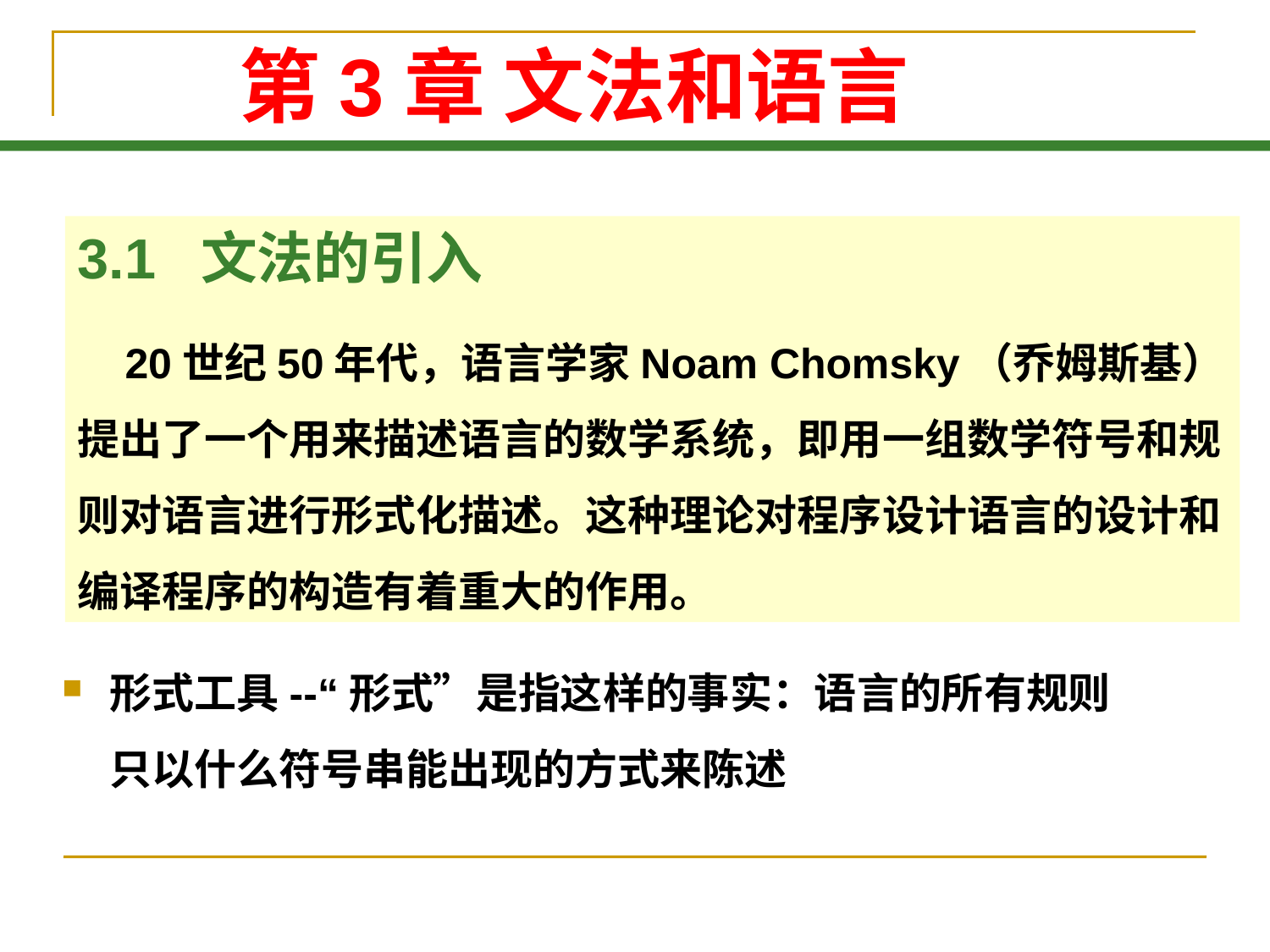

# 第3章 文法和语言

3.1  文法的引入
    20世纪50年代，语言学家Noam Chomsky（乔姆斯基）提出了一个用来描述语言的数学系统，即用一组数学符号和规则对语言进行形式化描述。这种理论对程序设计语言的设计和编译程序的构造有着重大的作用。
形式工具--“形式”是指这样的事实：语言的所有规则只以什么符号串能出现的方式来陈述
2